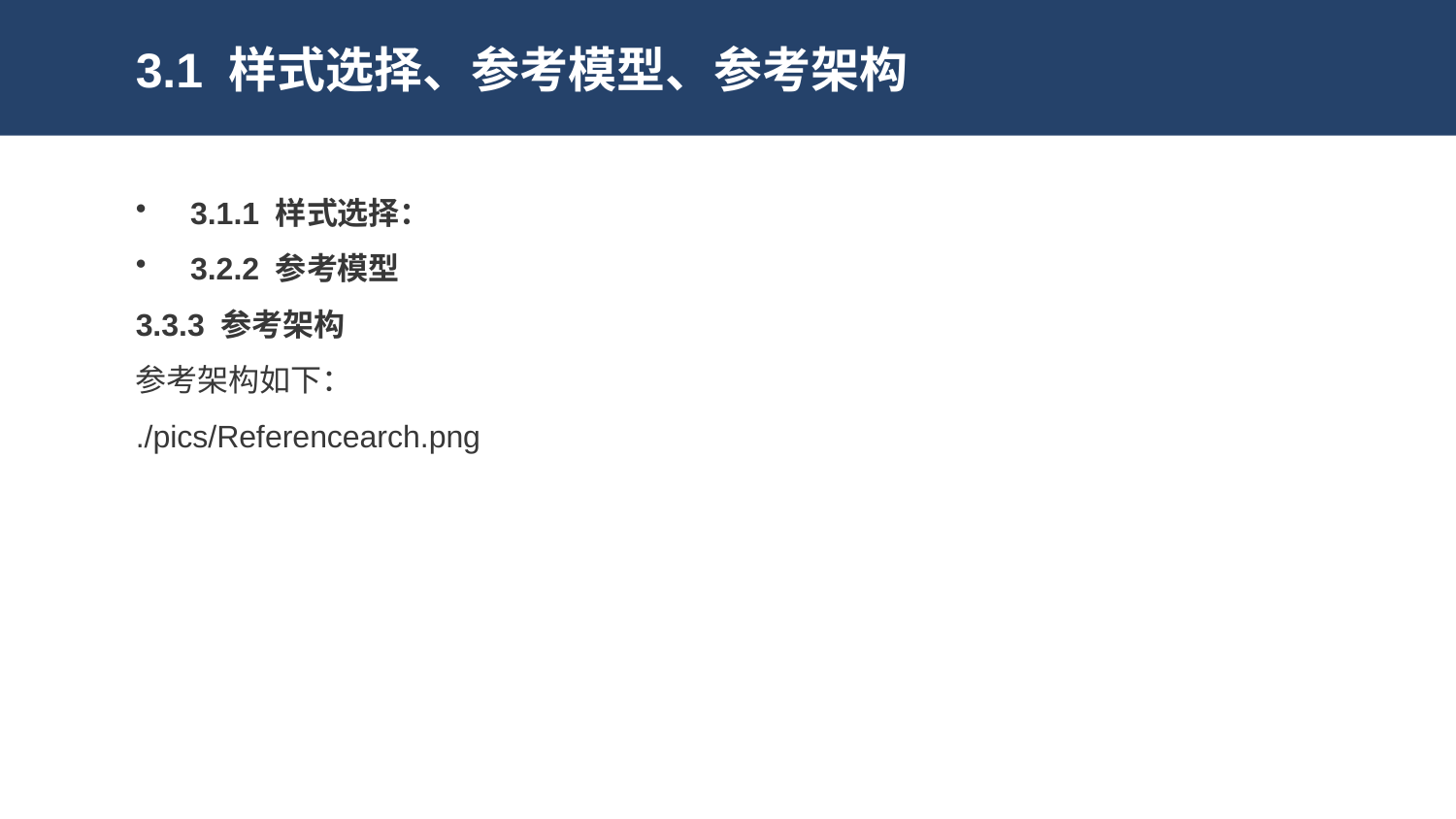

3.1 样式选择、参考模型、参考架构
3.1.1 样式选择：
3.2.2 参考模型
3.3.3 参考架构
参考架构如下：
./pics/Referencearch.png